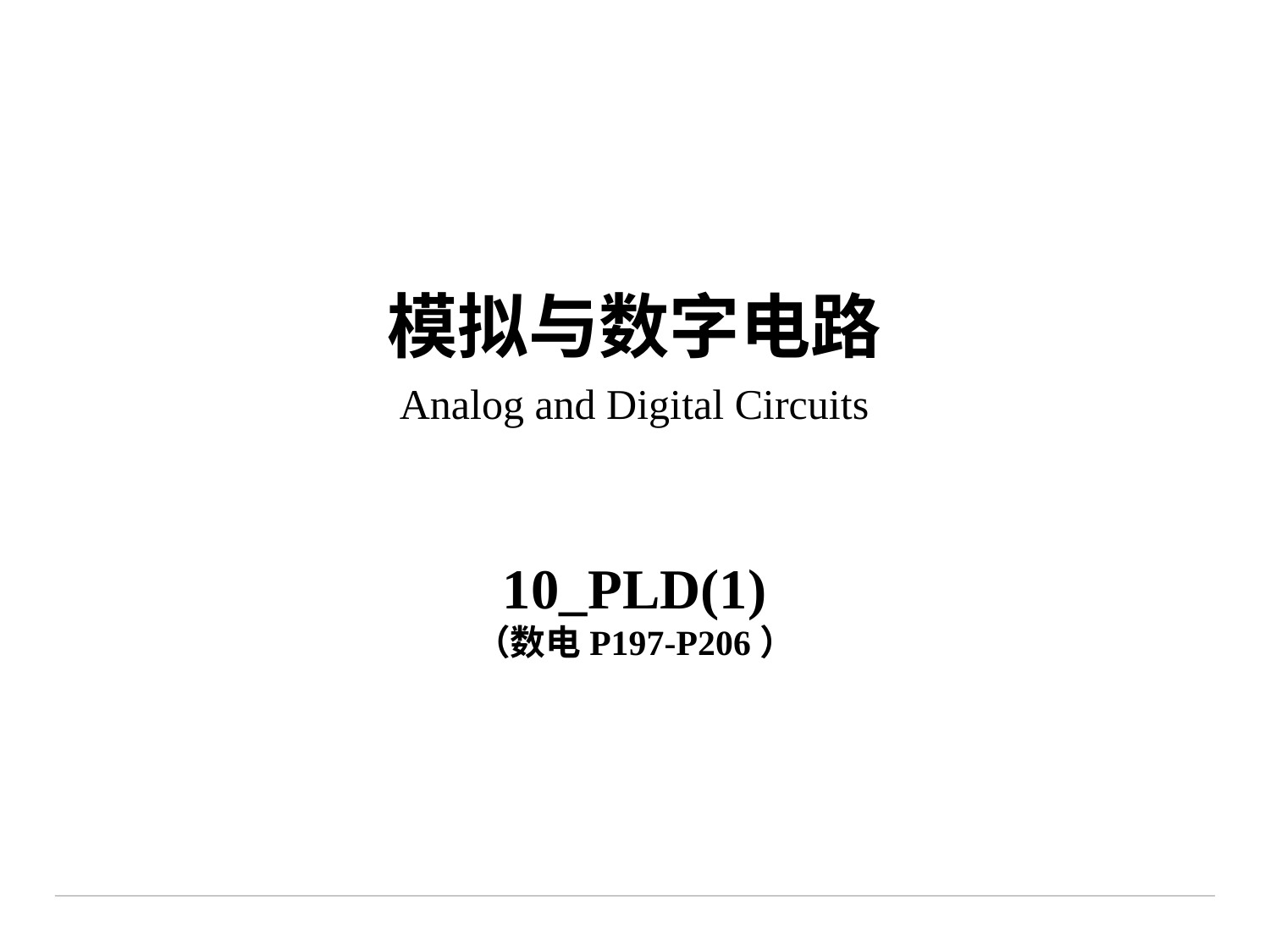

# 模拟与数字电路 Analog and Digital Circuits
10_PLD(1)
（数电P197-P206）